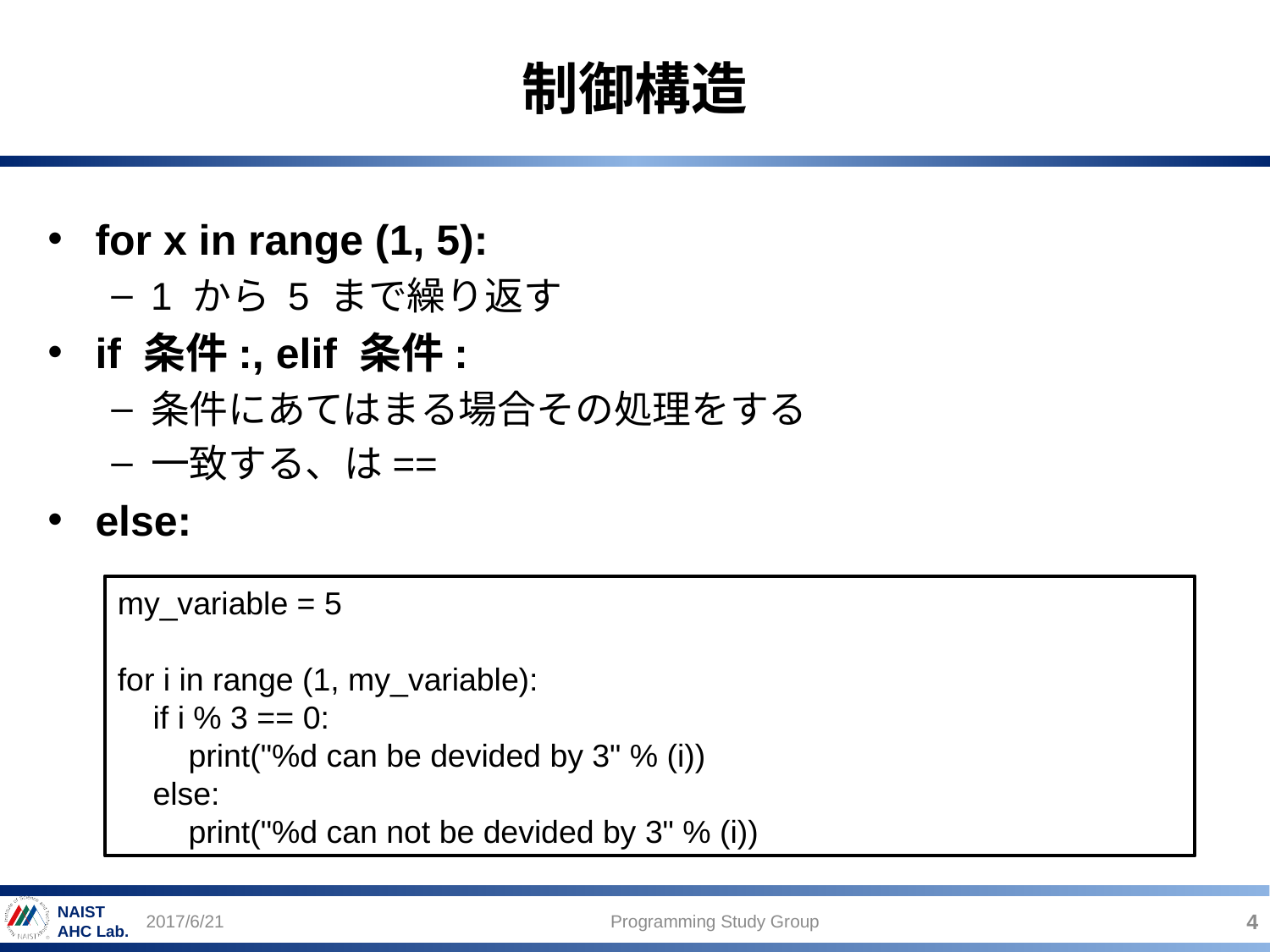

# 制御構造
for x in range (1, 5):
1 から 5 まで繰り返す
if 条件:, elif 条件:
条件にあてはまる場合その処理をする
一致する、は==
else:
my_variable = 5

for i in range (1, my_variable):
    if i % 3 == 0:
        print("%d can be devided by 3" % (i))
    else:
        print("%d can not be devided by 3" % (i))
2017/6/21
Programming Study Group
4